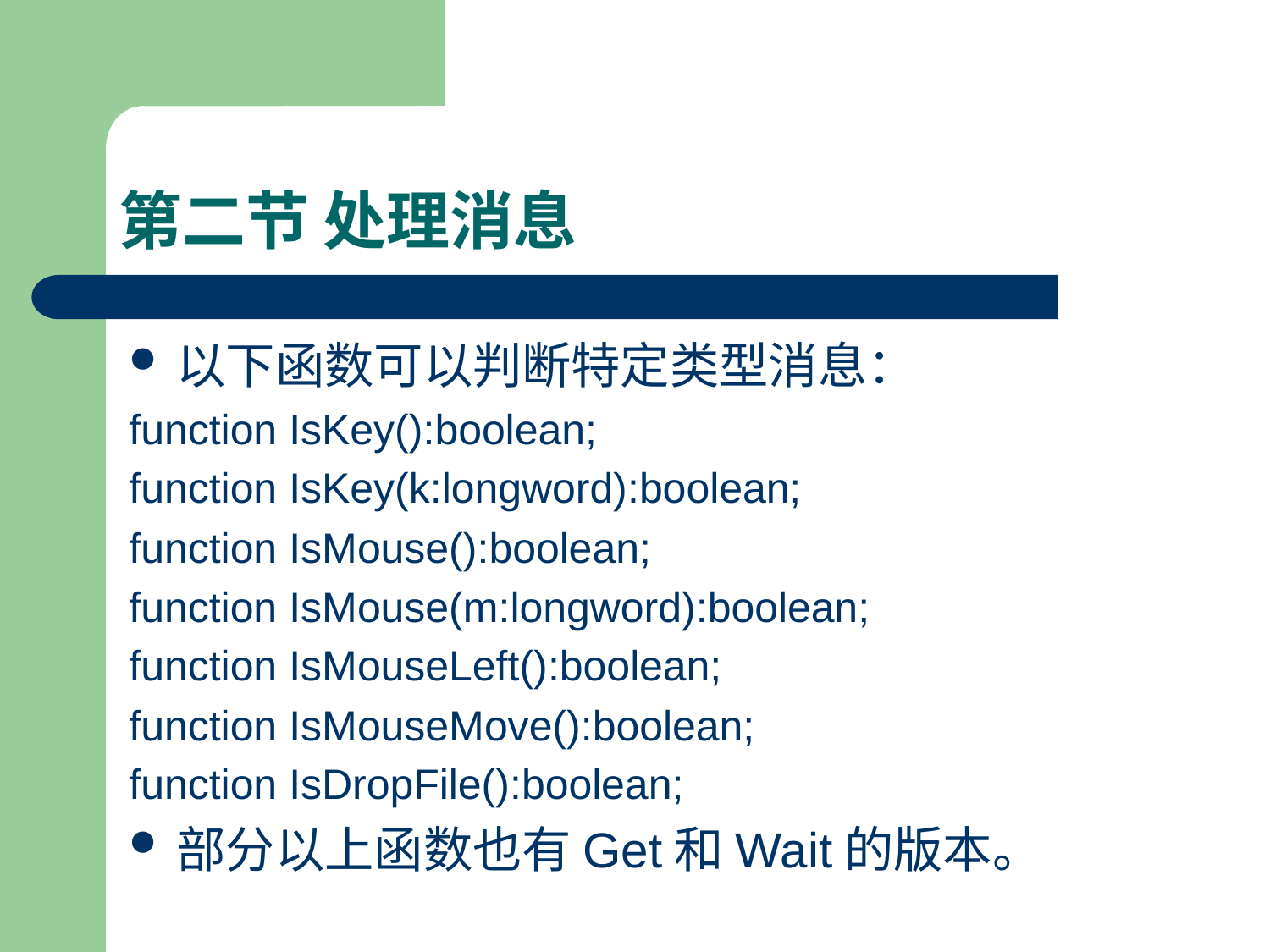

# 第二节 处理消息
以下函数可以判断特定类型消息：
function IsKey():boolean;
function IsKey(k:longword):boolean;
function IsMouse():boolean;
function IsMouse(m:longword):boolean;
function IsMouseLeft():boolean;
function IsMouseMove():boolean;
function IsDropFile():boolean;
部分以上函数也有Get和Wait的版本。